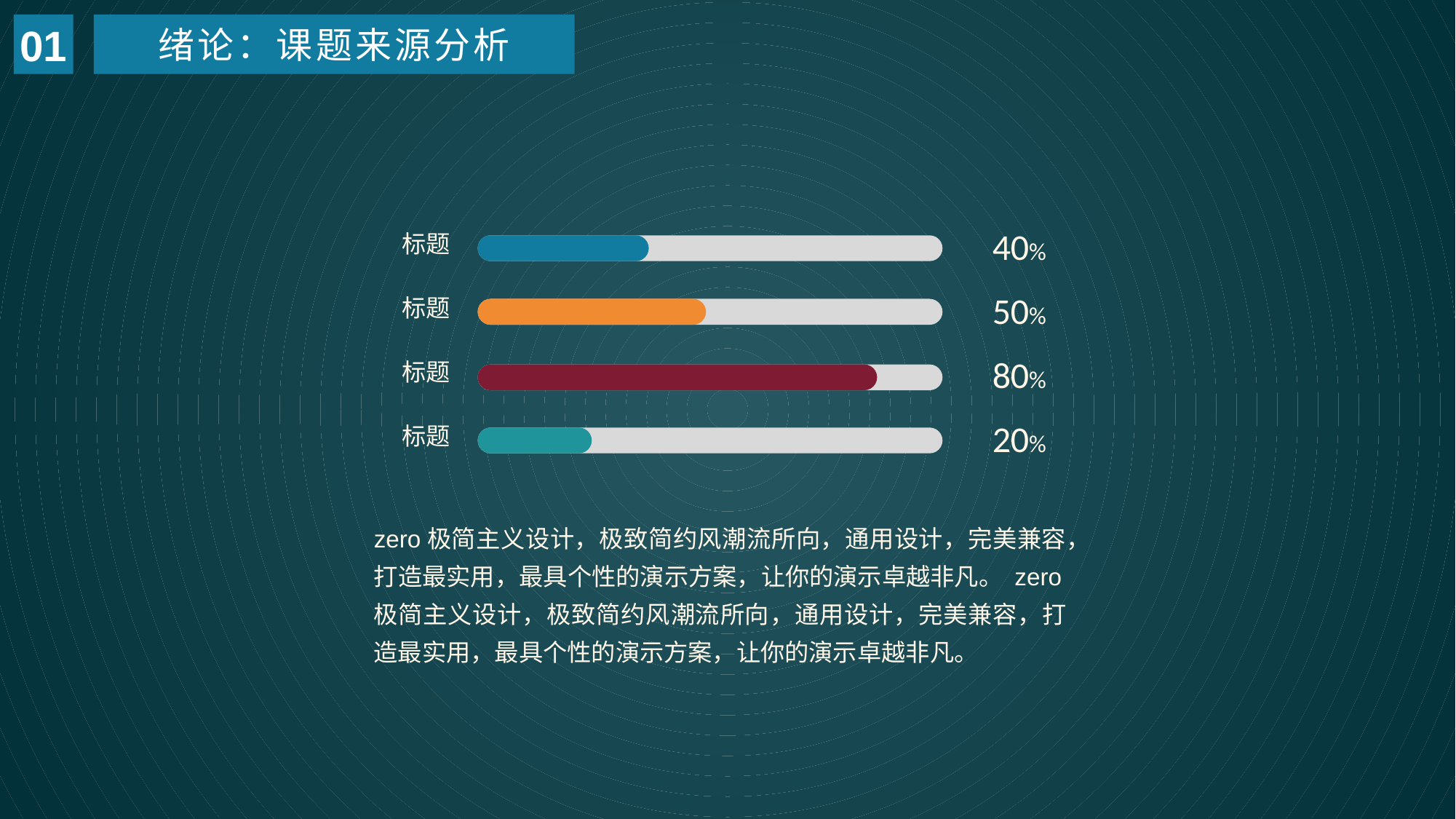

01
绪论：课题来源分析
标题
40%

标题
50%

标题
80%

标题
20%

zero极简主义设计，极致简约风潮流所向，通用设计，完美兼容，打造最实用，最具个性的演示方案，让你的演示卓越非凡。 zero极简主义设计，极致简约风潮流所向，通用设计，完美兼容，打造最实用，最具个性的演示方案，让你的演示卓越非凡。